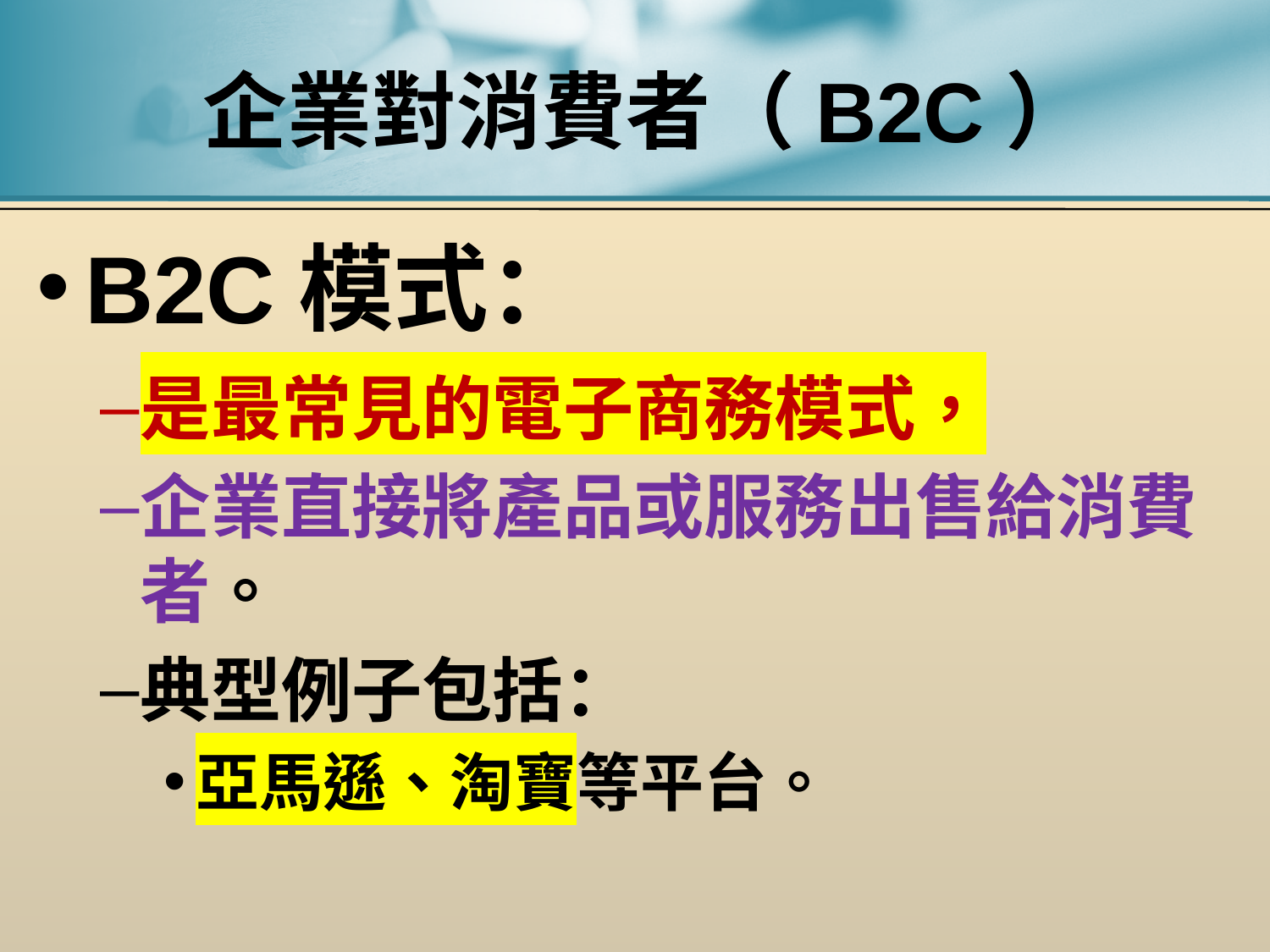

# 企業對消費者（B2C）
B2C模式：
是最常見的電子商務模式，
企業直接將產品或服務出售給消費者。
典型例子包括：
亞馬遜、淘寶等平台。